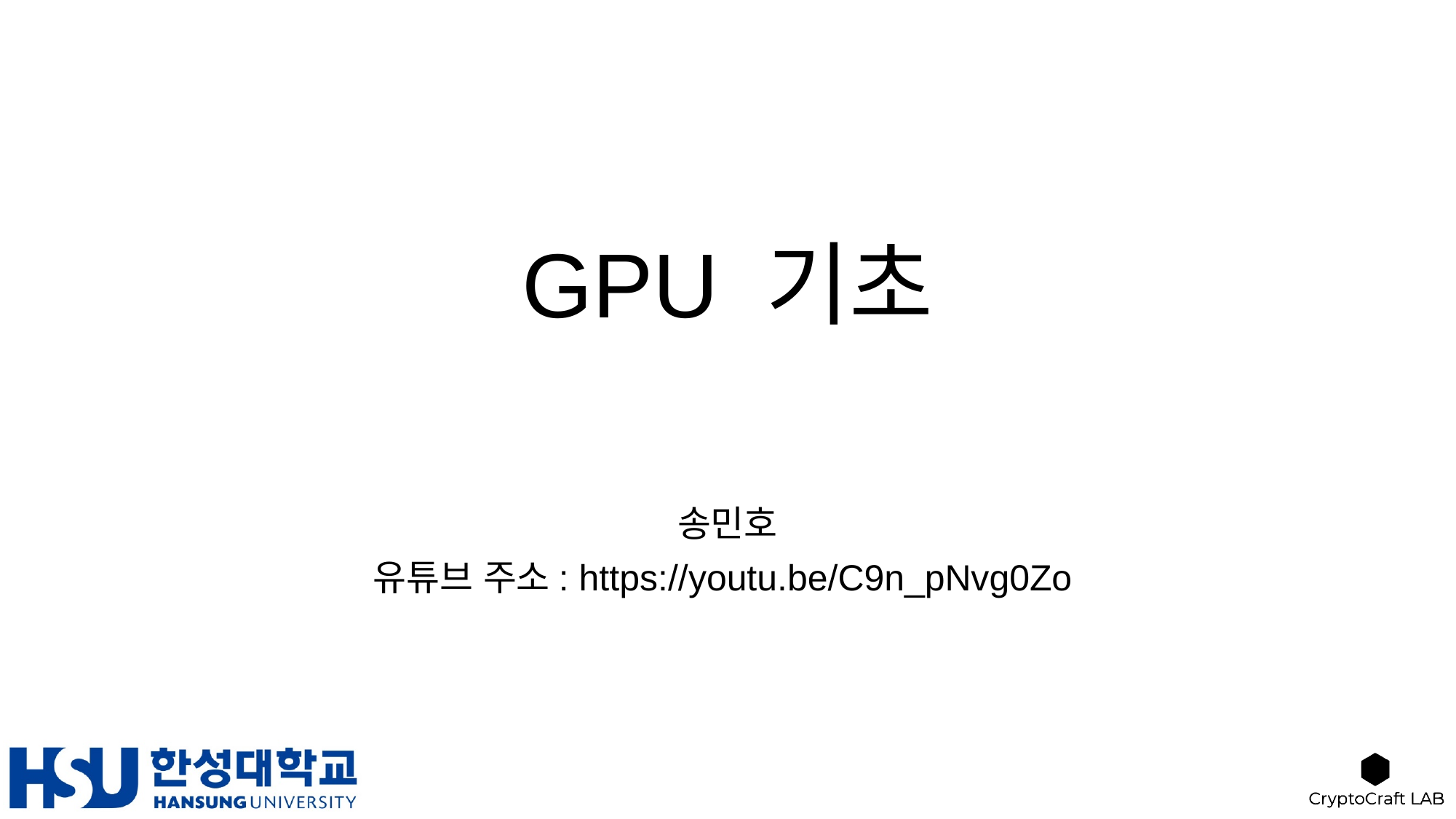

# GPU 기초
송민호
유튜브 주소: https://youtu.be/C9n_pNvg0Zo